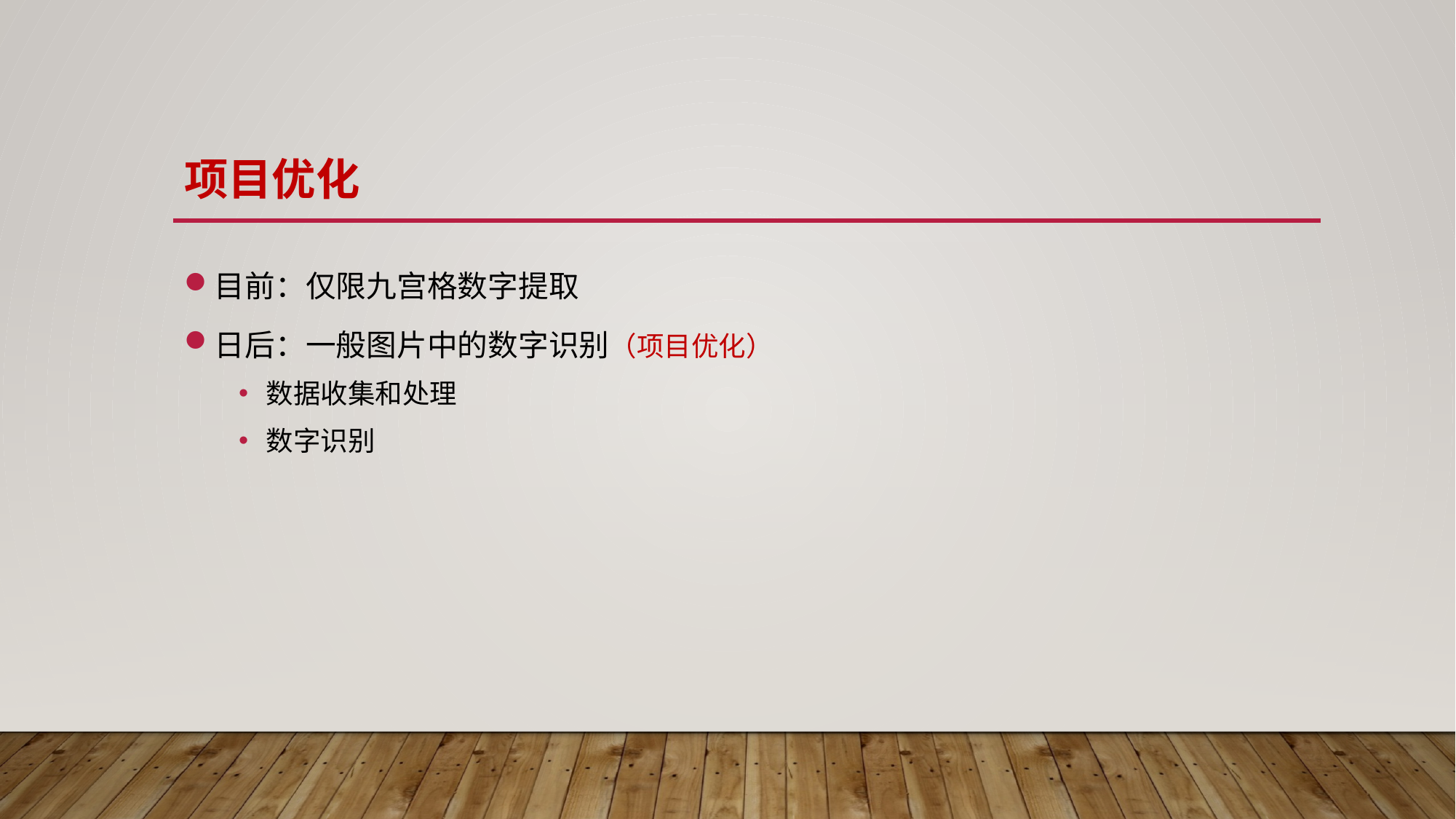

# 项目优化
目前：仅限九宫格数字提取
日后：一般图片中的数字识别（项目优化）
数据收集和处理
数字识别